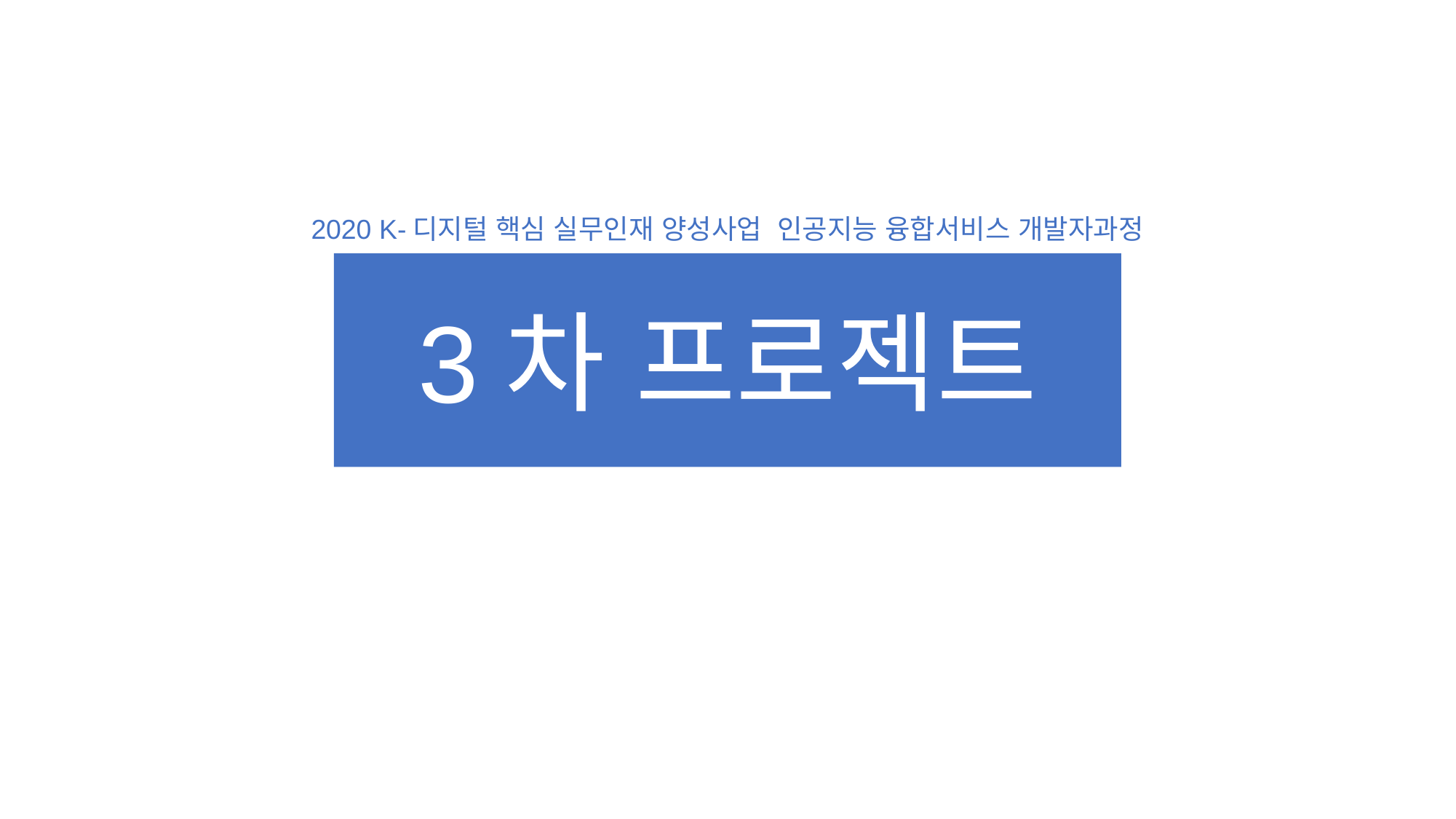

2020 K-디지털 핵심 실무인재 양성사업  인공지능 융합서비스 개발자과정

3차 프로젝트